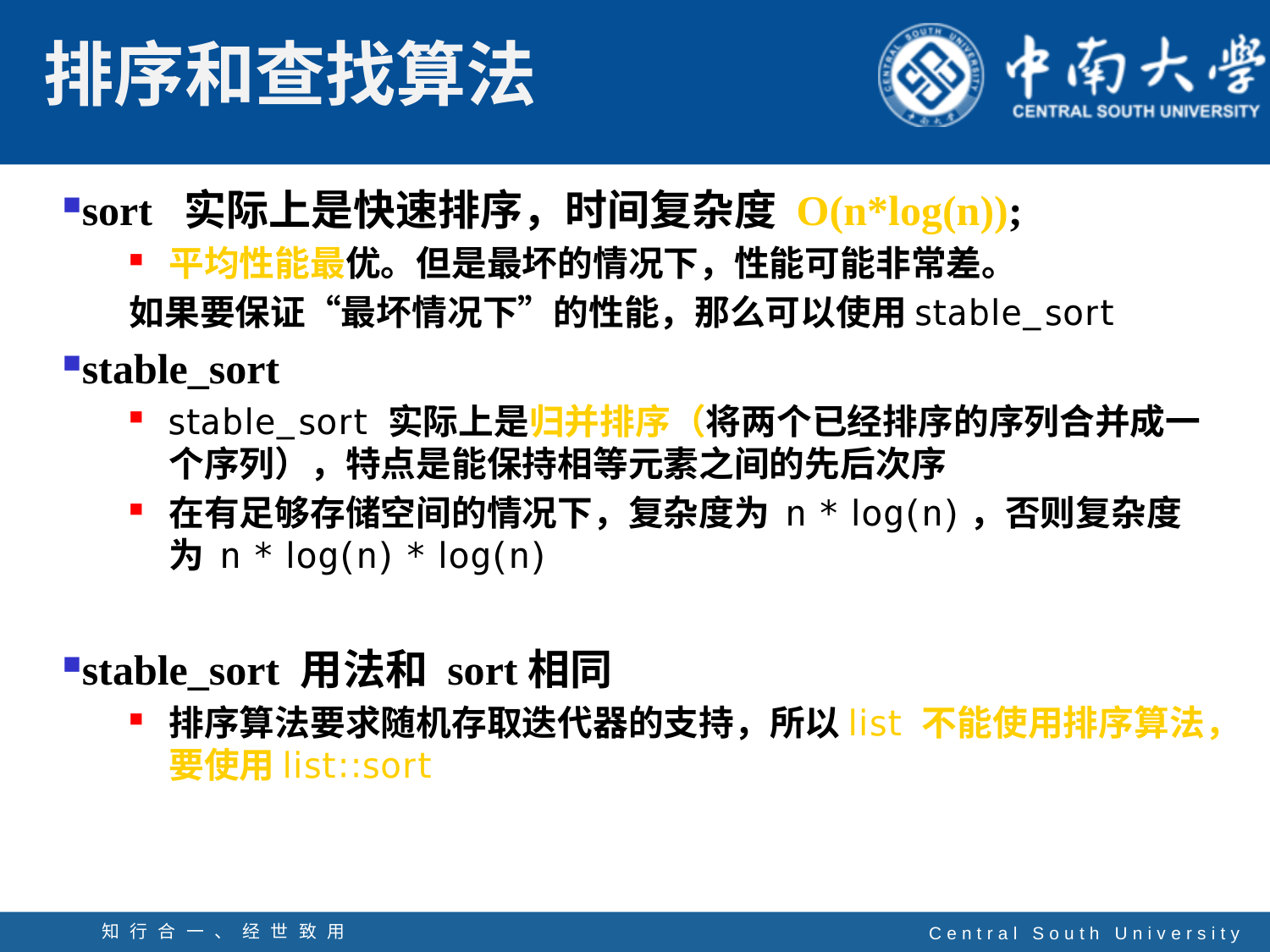

sort  实际上是快速排序，时间复杂度 O(n*log(n));
平均性能最优。但是最坏的情况下，性能可能非常差。
如果要保证“最坏情况下”的性能，那么可以使用stable_sort
stable_sort
stable_sort 实际上是归并排序（将两个已经排序的序列合并成一个序列），特点是能保持相等元素之间的先后次序
在有足够存储空间的情况下，复杂度为 n * log(n)，否则复杂度为 n * log(n) * log(n)

stable_sort 用法和 sort相同
排序算法要求随机存取迭代器的支持，所以list 不能使用排序算法，要使用list::sort

知行合一、经世致用
自强不息 厚德载物
Central South University
43